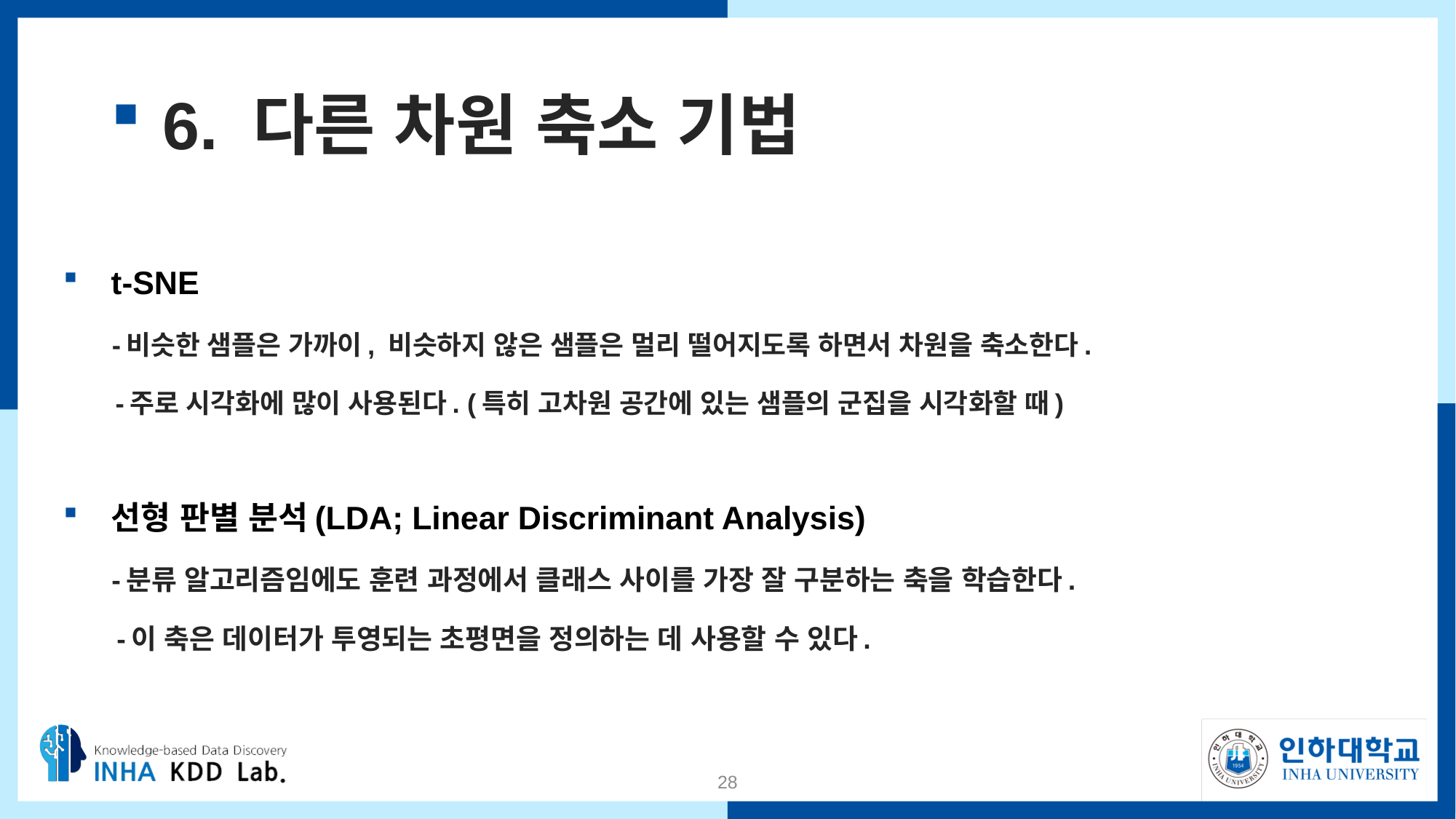

# 6. 다른 차원 축소 기법

t-SNE
       -비슷한 샘플은 가까이, 비슷하지 않은 샘플은 멀리 떨어지도록 하면서 차원을 축소한다.
       -주로 시각화에 많이 사용된다. (특히 고차원 공간에 있는 샘플의 군집을 시각화할 때)

선형 판별 분석(LDA; Linear Discriminant Analysis)
       -분류 알고리즘임에도 훈련 과정에서 클래스 사이를 가장 잘 구분하는 축을 학습한다.
       -이 축은 데이터가 투영되는 초평면을 정의하는 데 사용할 수 있다.

28